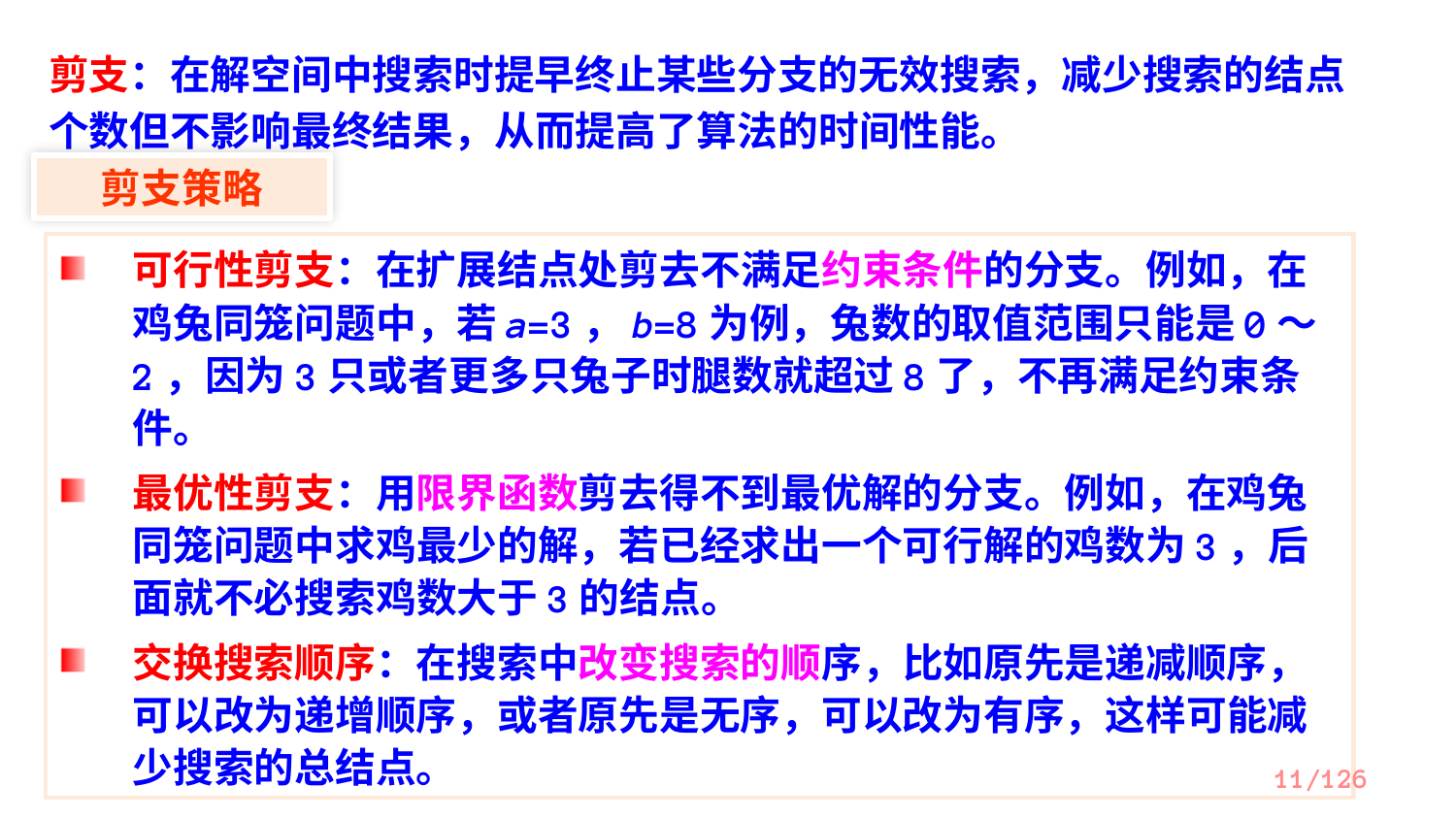

剪支：在解空间中搜索时提早终止某些分支的无效搜索，减少搜索的结点个数但不影响最终结果，从而提高了算法的时间性能。
剪支策略
可行性剪支：在扩展结点处剪去不满足约束条件的分支。例如，在鸡兔同笼问题中，若a=3，b=8为例，兔数的取值范围只能是0～2，因为3只或者更多只兔子时腿数就超过8了，不再满足约束条件。
最优性剪支：用限界函数剪去得不到最优解的分支。例如，在鸡兔同笼问题中求鸡最少的解，若已经求出一个可行解的鸡数为3，后面就不必搜索鸡数大于3的结点。
交换搜索顺序：在搜索中改变搜索的顺序，比如原先是递减顺序，可以改为递增顺序，或者原先是无序，可以改为有序，这样可能减少搜索的总结点。
11/126